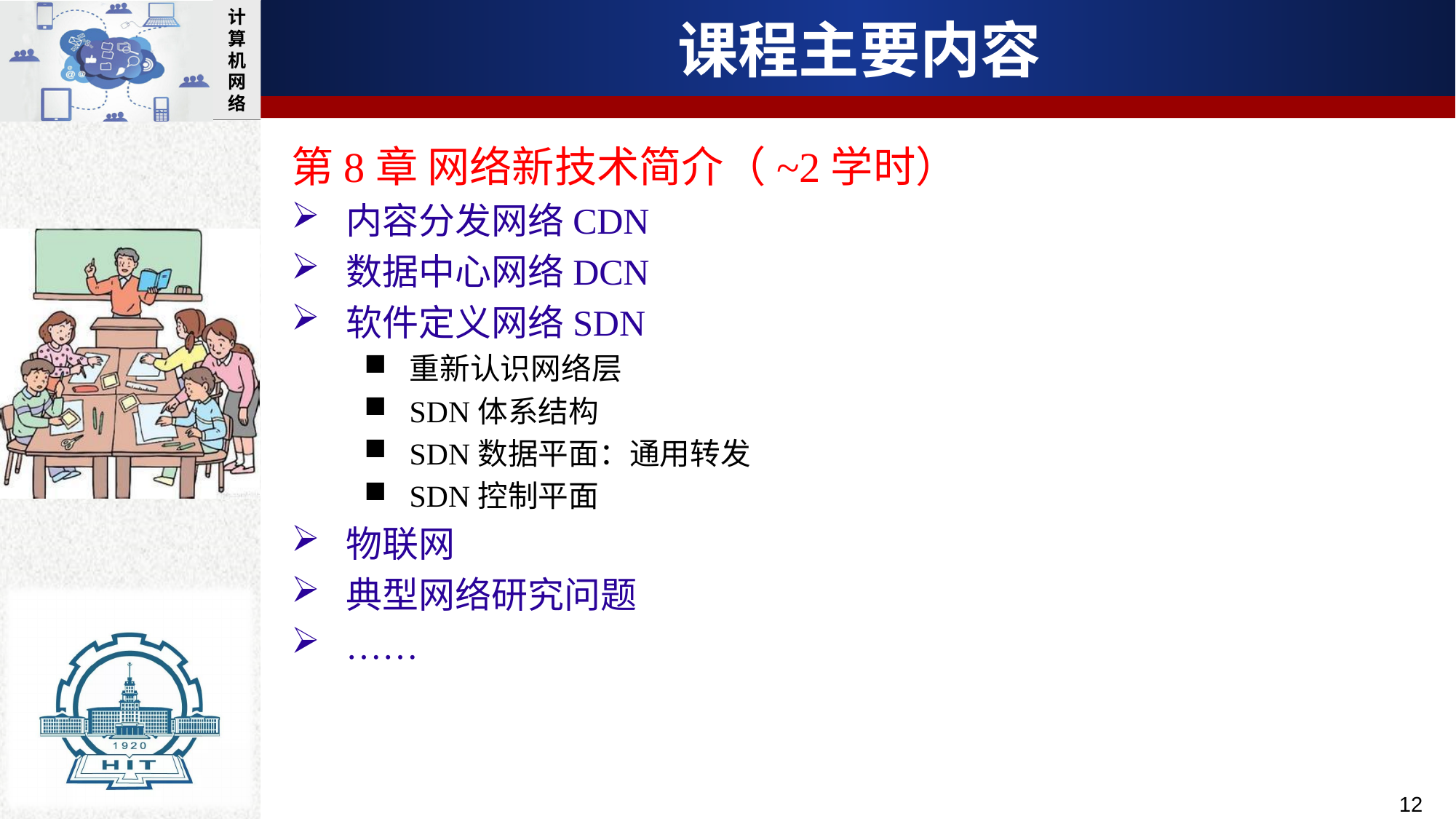

# 课程主要内容
第8章 网络新技术简介（~2学时）
内容分发网络CDN
数据中心网络DCN
软件定义网络SDN
重新认识网络层
SDN体系结构
SDN数据平面：通用转发
SDN控制平面
物联网
典型网络研究问题
……
12